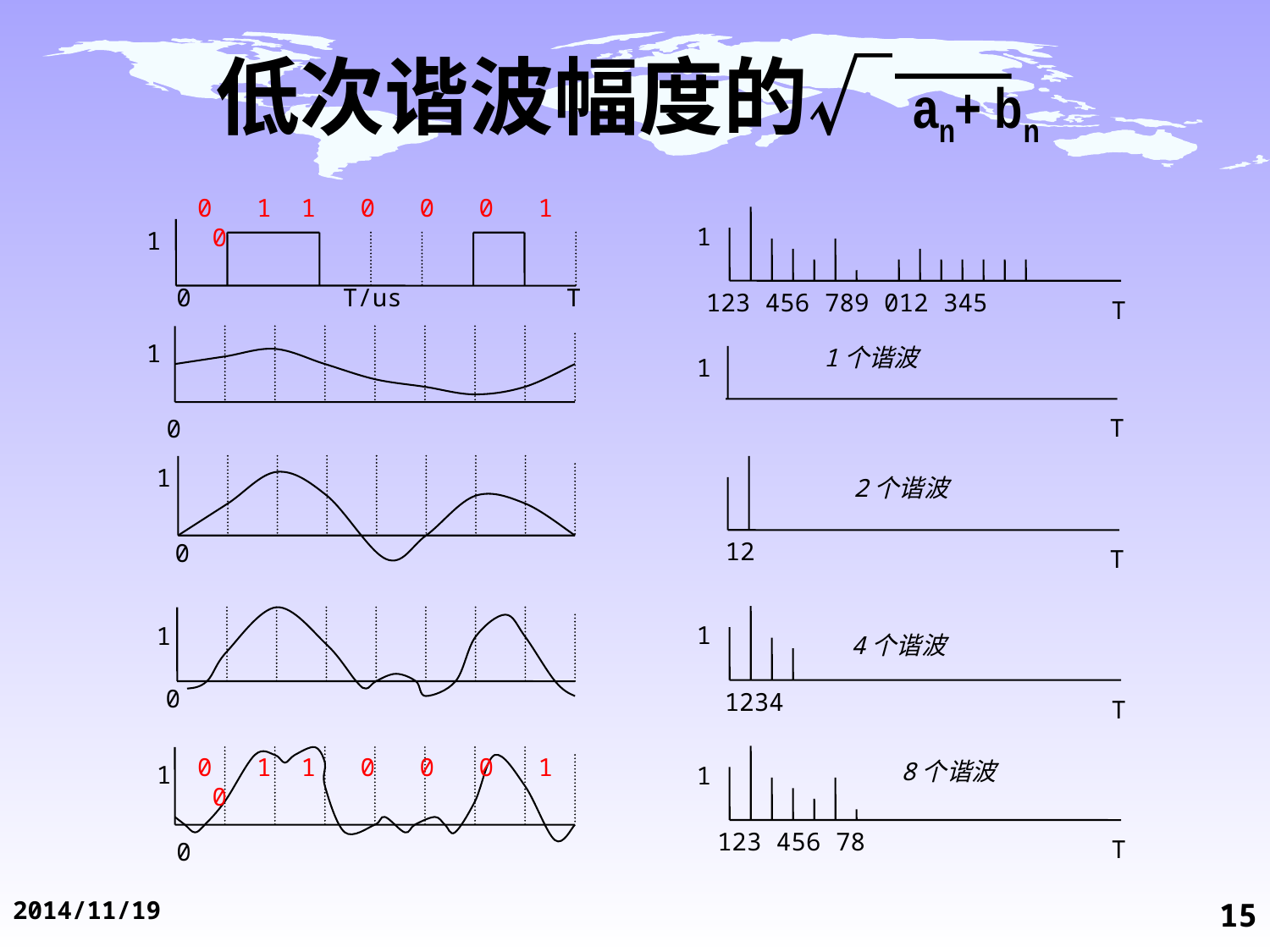

# 低次谐波幅度的√an+ bn

0   1  1   0   0   0   1   0

123 456 789 012 345

T
1

1

0
T/us
T

1
0
1个谐波
1

T

1

0

12

T
2个谐波

1

0

1

1234

T
4个谐波

1

0
0   1  1   0   0   0   1   0

1

123 456 78

T
8个谐波
2014/11/19
15